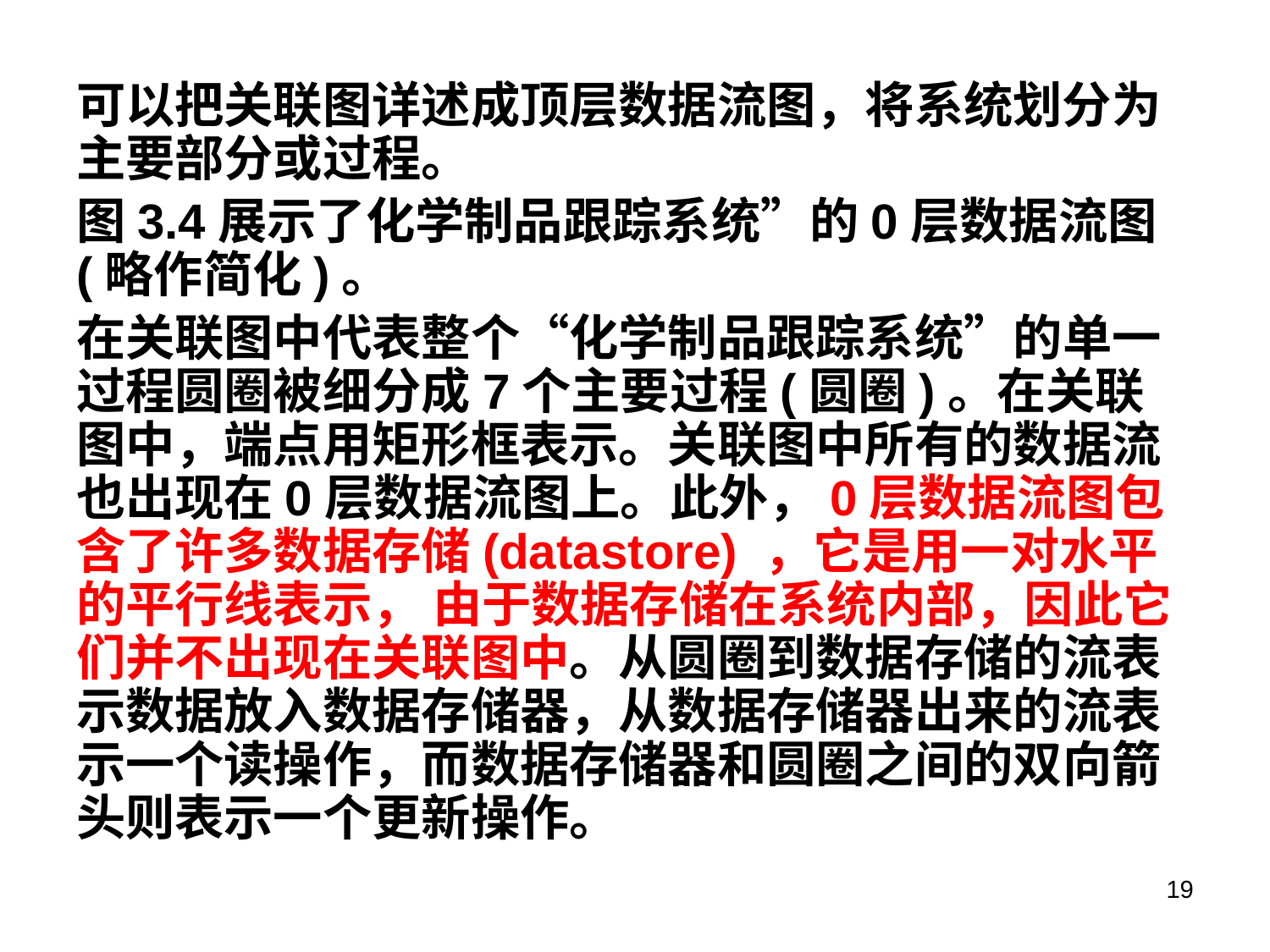

可以把关联图详述成顶层数据流图，将系统划分为主要部分或过程。
图3.4展示了化学制品跟踪系统”的0层数据流图(略作简化)。
在关联图中代表整个“化学制品跟踪系统”的单一过程圆圈被细分成7个主要过程(圆圈)。在关联图中，端点用矩形框表示。关联图中所有的数据流也出现在0层数据流图上。此外，0层数据流图包含了许多数据存储(datastore) ，它是用一对水平的平行线表示， 由于数据存储在系统内部，因此它们并不出现在关联图中。从圆圈到数据存储的流表示数据放入数据存储器，从数据存储器出来的流表示一个读操作，而数据存储器和圆圈之间的双向箭头则表示一个更新操作。
19